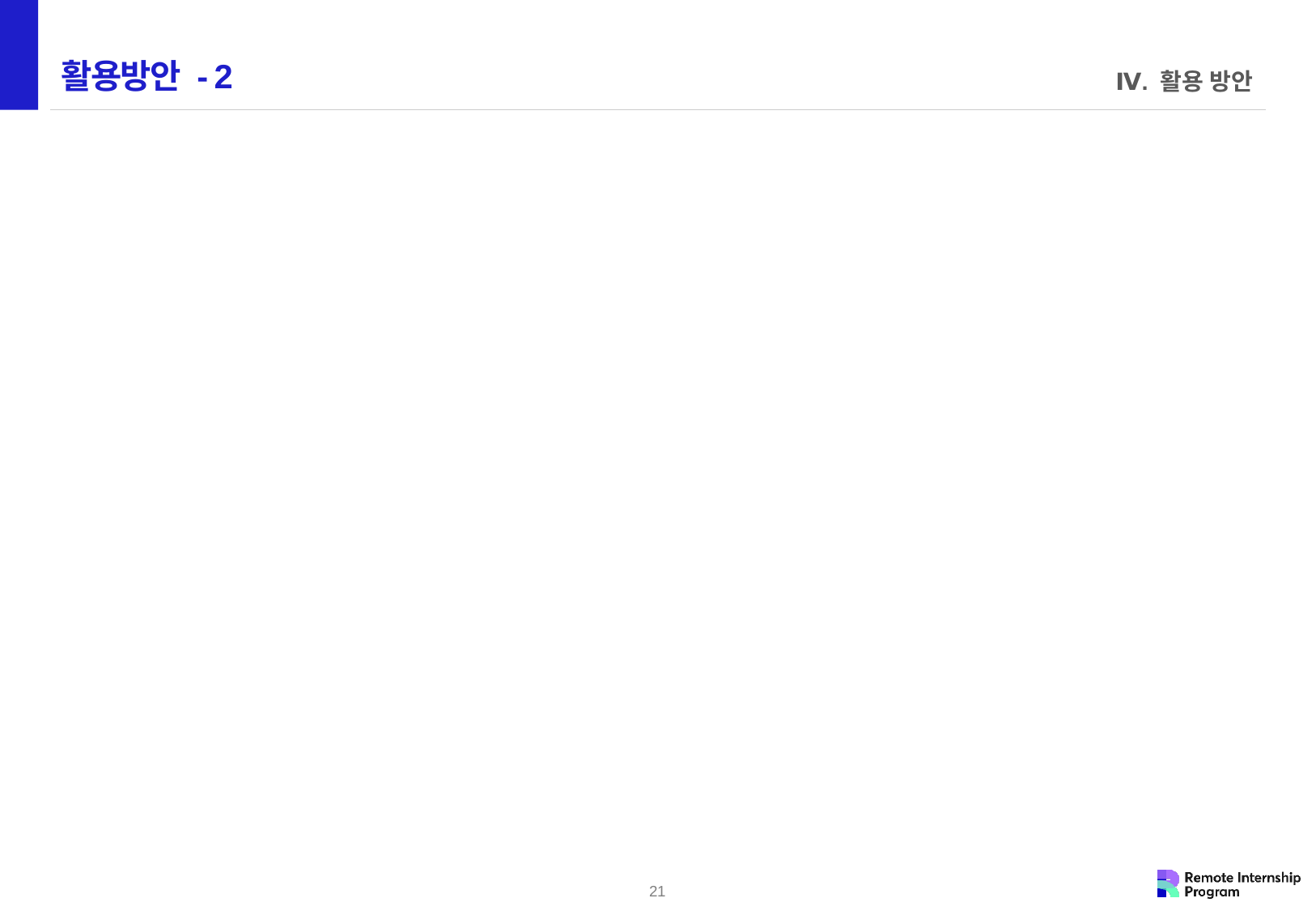

# 활용방안 - 2
Ⅳ. 활용 방안